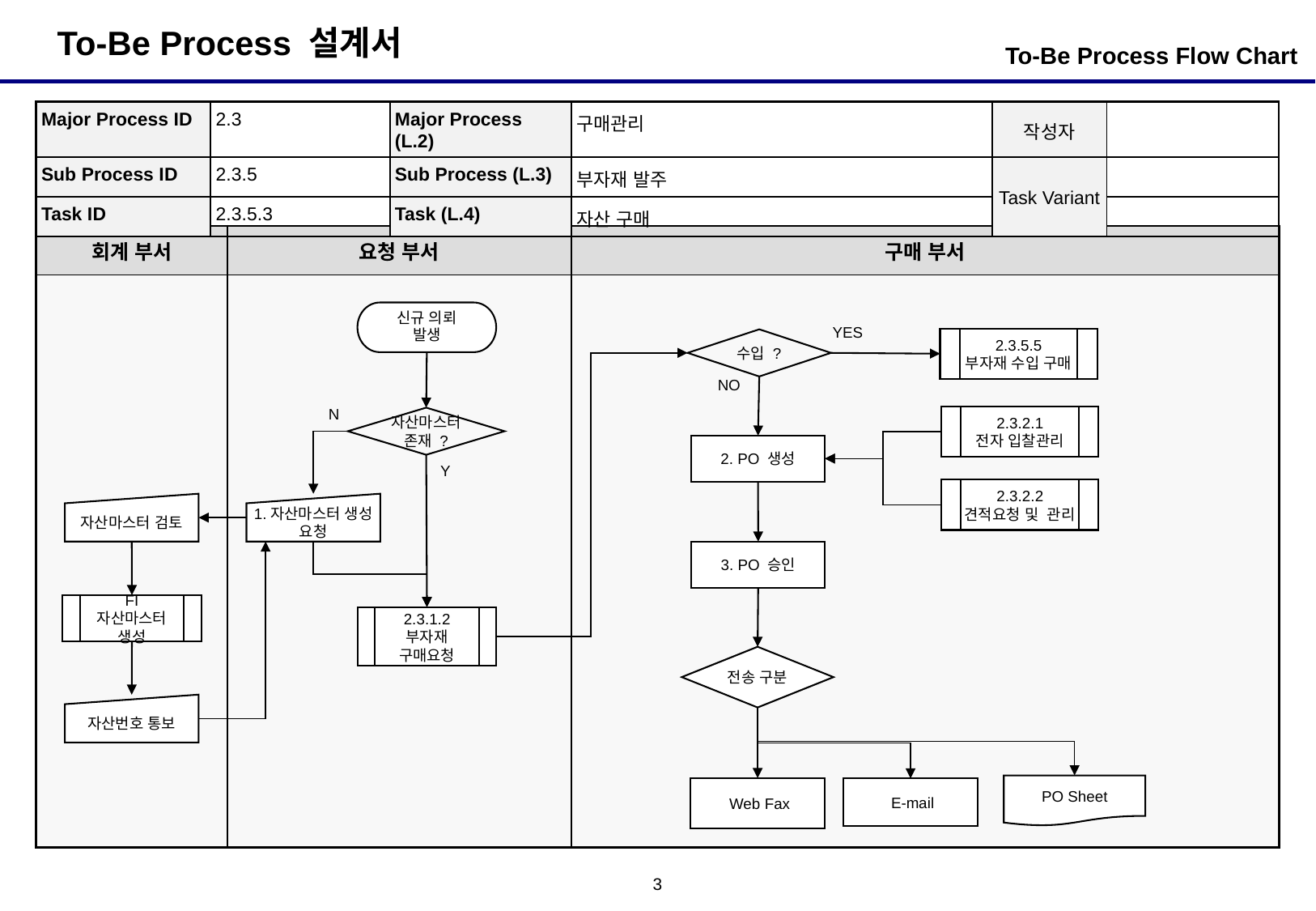

To-Be Process Flow Chart
| Major Process ID | 2.3 | Major Process (L.2) | 구매관리 | 작성자 |  |
| --- | --- | --- | --- | --- | --- |
| Sub Process ID | 2.3.5 | Sub Process (L.3) | 부자재 발주 | Task Variant |  |
| Task ID | 2.3.5.3 | Task (L.4) | 자산 구매 |  |  |
| 회계 부서 | 요청 부서 | 구매 부서 |
| --- | --- | --- |
|  |  |  |
신규 의뢰
발생
YES
2.3.5.5
부자재 수입 구매
수입 ?
NO
N
2.3.2.1
전자 입찰관리
자산마스터
존재 ?
2. PO 생성
Y
2.3.2.2
견적요청 및  관리
자산마스터 검토
1.자산마스터 생성 요청
3. PO 승인
FI
자산마스터 생성
2.3.1.2
부자재 구매요청
전송 구분
자산번호 통보
PO Sheet
 Web Fax
 E-mail